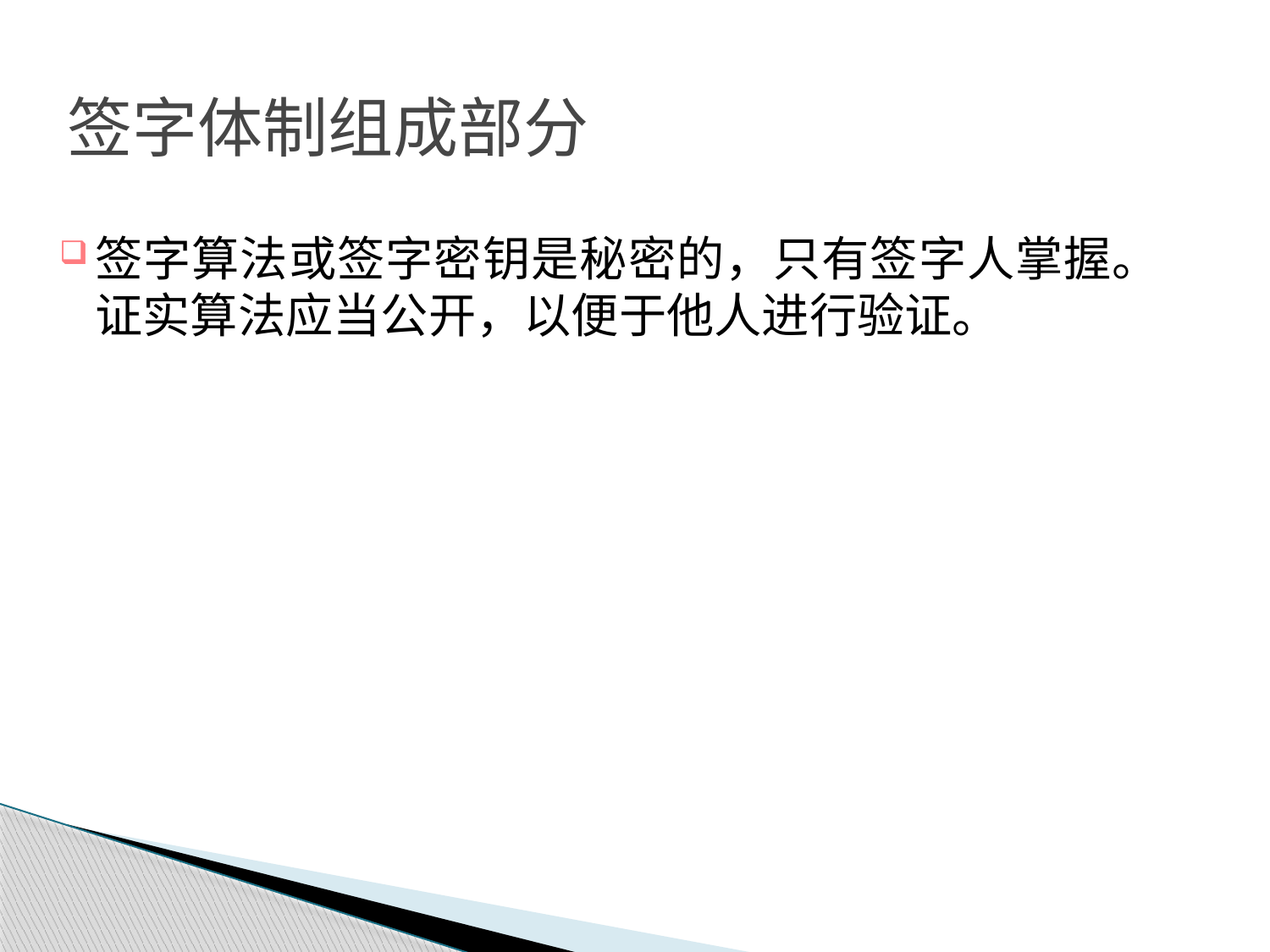

# 签字体制组成部分
签字算法或签字密钥是秘密的，只有签字人掌握。证实算法应当公开，以便于他人进行验证。